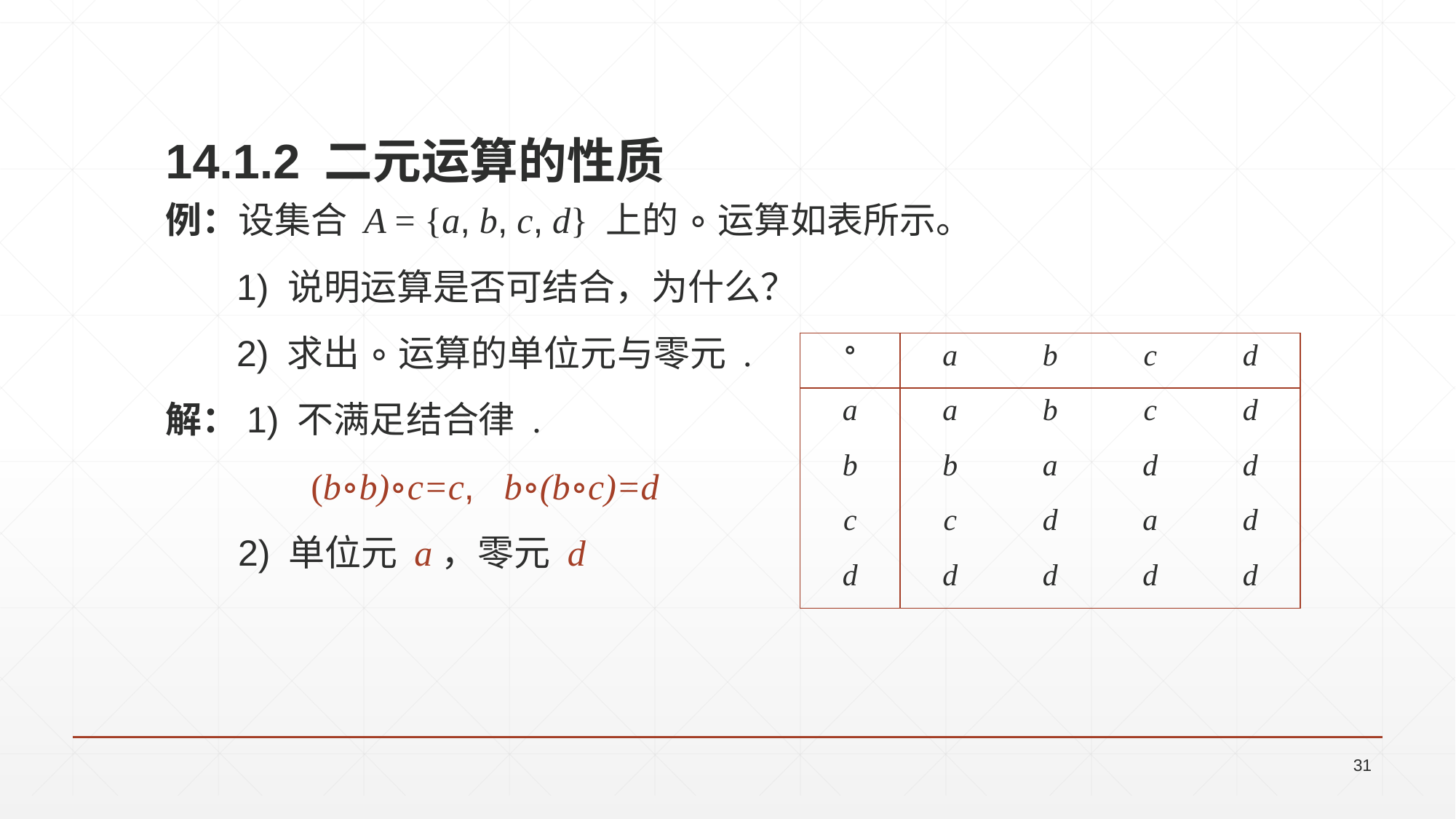

14.1.2 二元运算的性质
例：设集合 A = {a, b, c, d} 上的 ∘ 运算如表所示。
       1) 说明运算是否可结合，为什么？
       2) 求出 ∘ 运算的单位元与零元 .
解：1) 不满足结合律 .
                (b∘b)∘c=c,   b∘(b∘c)=d
        2) 单位元 a，零元 d
| ∘ | a | b | c | d |
| --- | --- | --- | --- | --- |
| a | a | b | c | d |
| b | b | a | d | d |
| c | c | d | a | d |
| d | d | d | d | d |
31